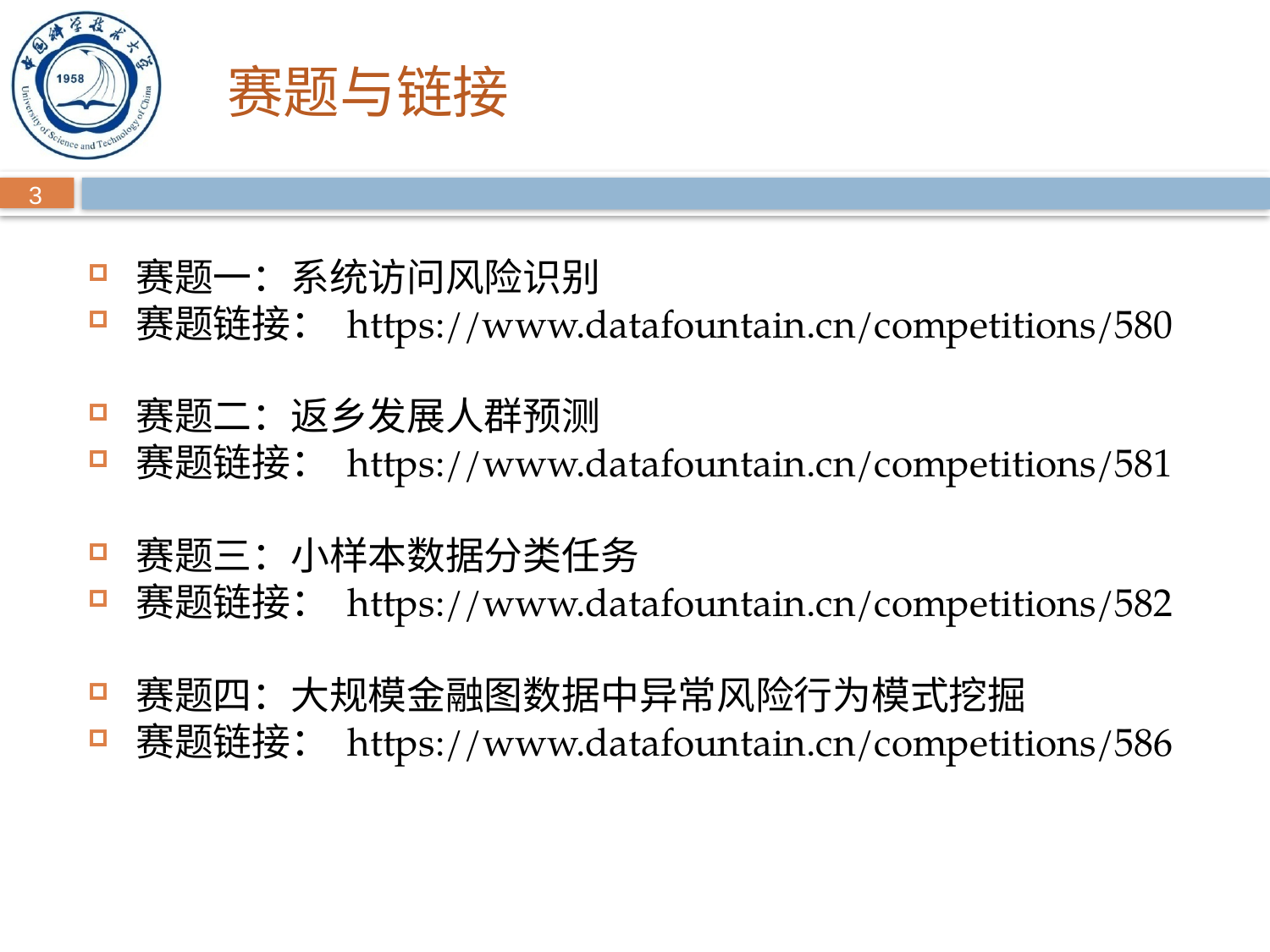

赛题与链接
3
赛题一：系统访问风险识别
赛题链接： https://www.datafountain.cn/competitions/580

赛题二：返乡发展人群预测
赛题链接： https://www.datafountain.cn/competitions/581

赛题三：小样本数据分类任务
赛题链接： https://www.datafountain.cn/competitions/582

赛题四：大规模金融图数据中异常风险行为模式挖掘
赛题链接： https://www.datafountain.cn/competitions/586